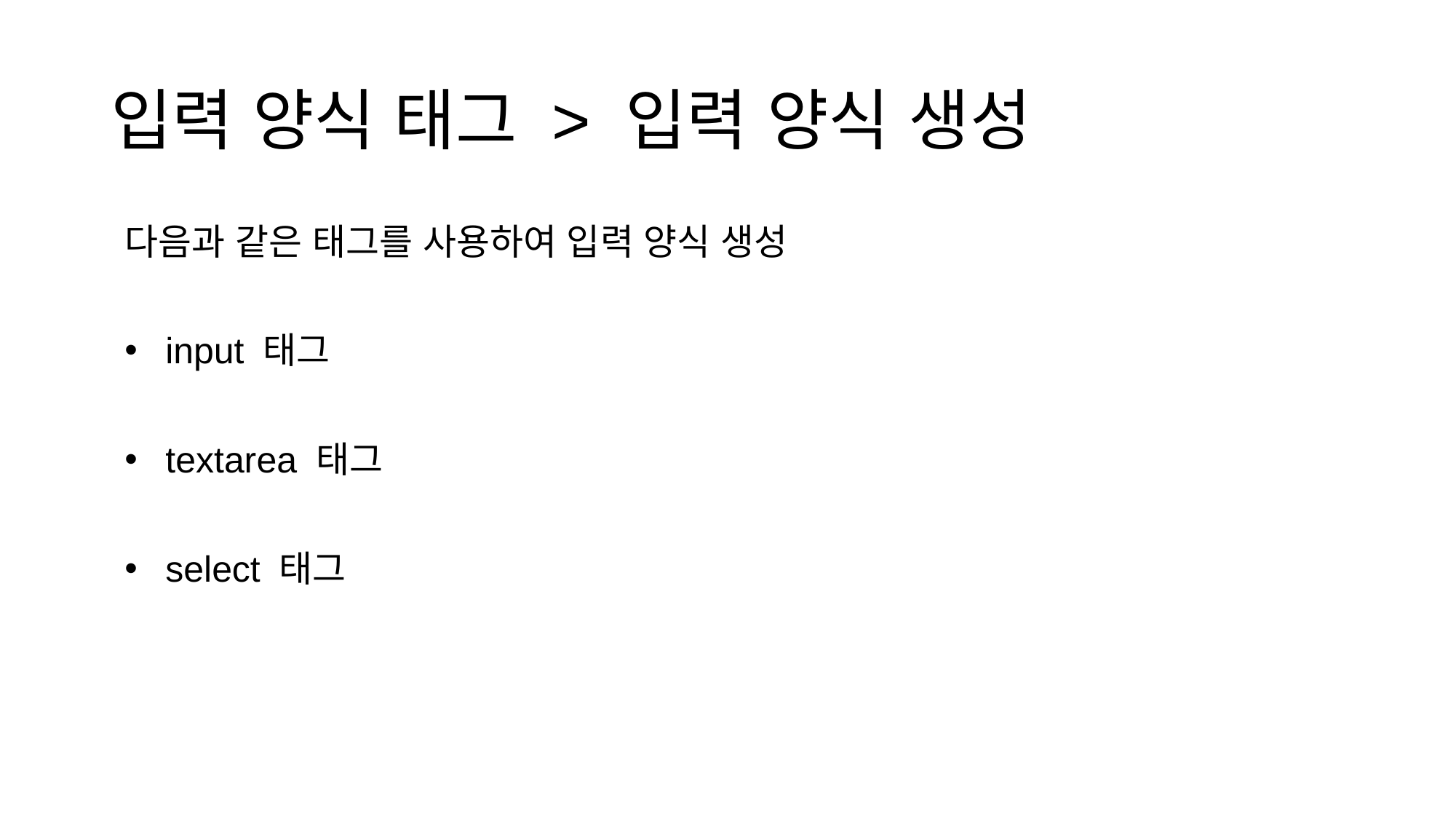

# 입력 양식 태그 > 입력 양식 생성
다음과 같은 태그를 사용하여 입력 양식 생성

input 태그

textarea 태그

select 태그